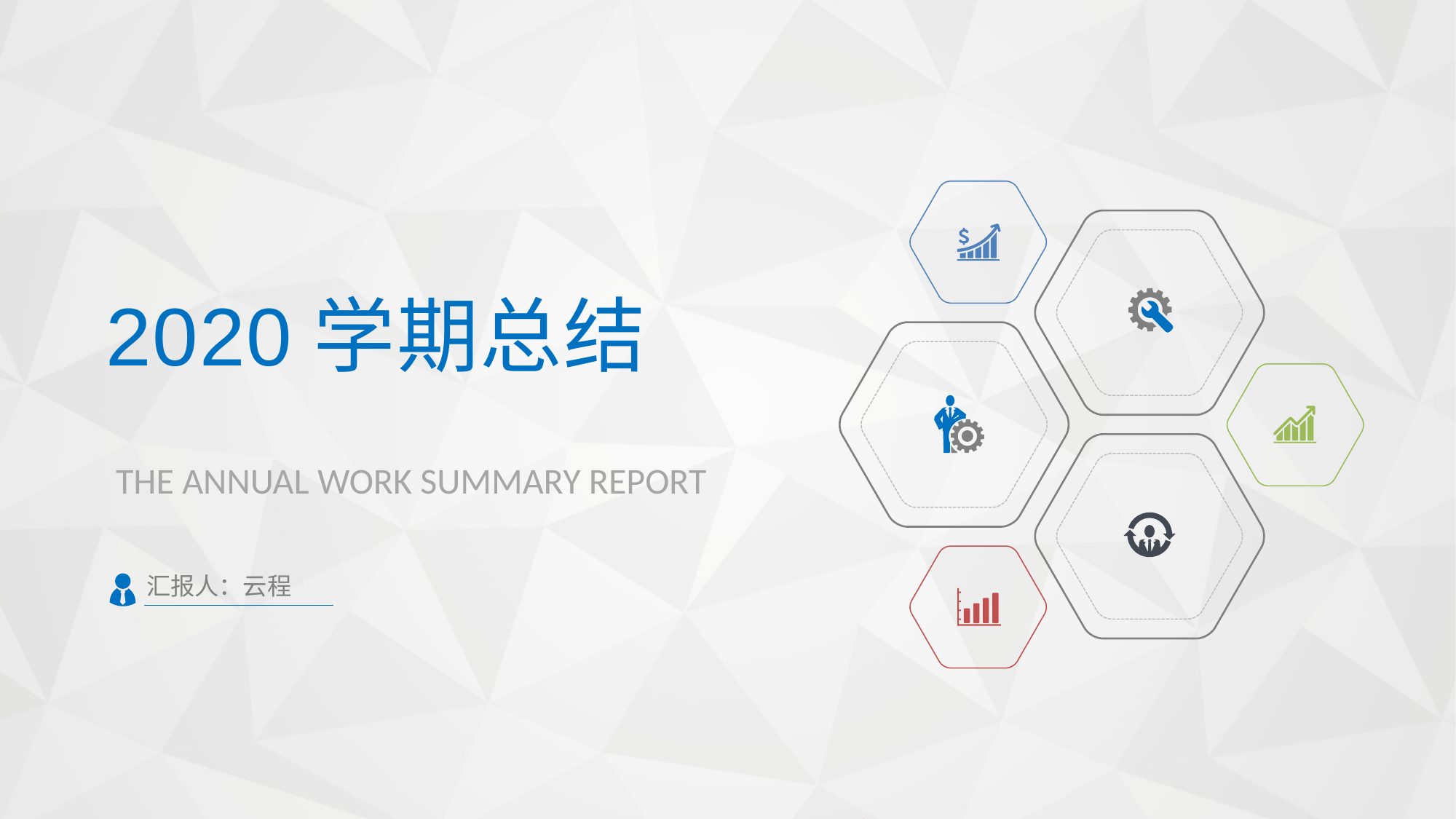

2020学期总结

THE ANNUAL WORK SUMMARY REPORT

汇报人：云程